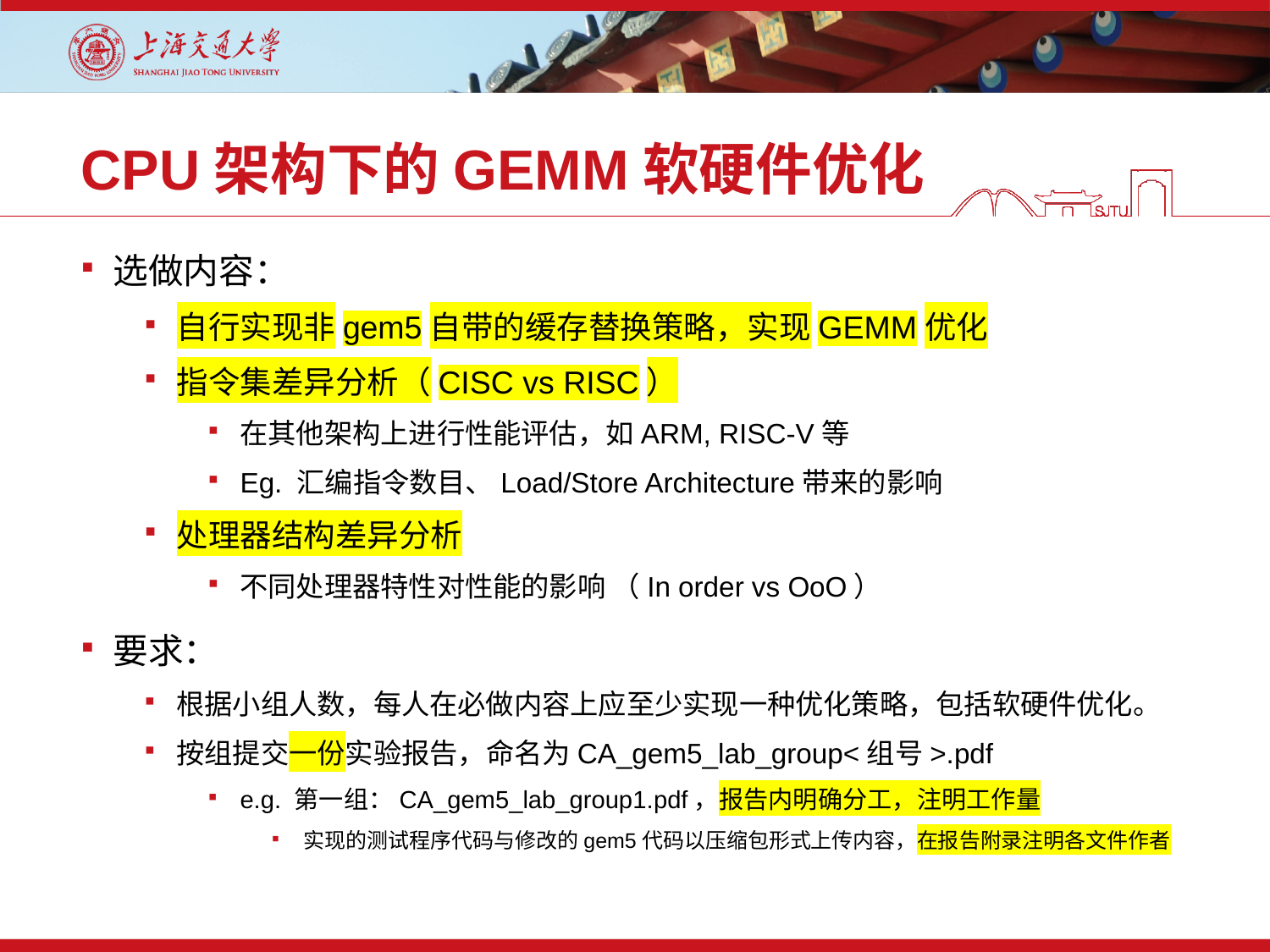

# CPU架构下的GEMM软硬件优化
选做内容：
自行实现非gem5自带的缓存替换策略，实现GEMM优化
指令集差异分析（CISC vs RISC）
在其他架构上进行性能评估，如ARM, RISC-V等
Eg. 汇编指令数目、Load/Store Architecture带来的影响
处理器结构差异分析
不同处理器特性对性能的影响 （In order vs OoO）
要求：
根据小组人数，每人在必做内容上应至少实现一种优化策略，包括软硬件优化。
按组提交一份实验报告，命名为CA_gem5_lab_group<组号>.pdf
e.g. 第一组：CA_gem5_lab_group1.pdf，报告内明确分工，注明工作量
实现的测试程序代码与修改的gem5代码以压缩包形式上传内容，在报告附录注明各文件作者